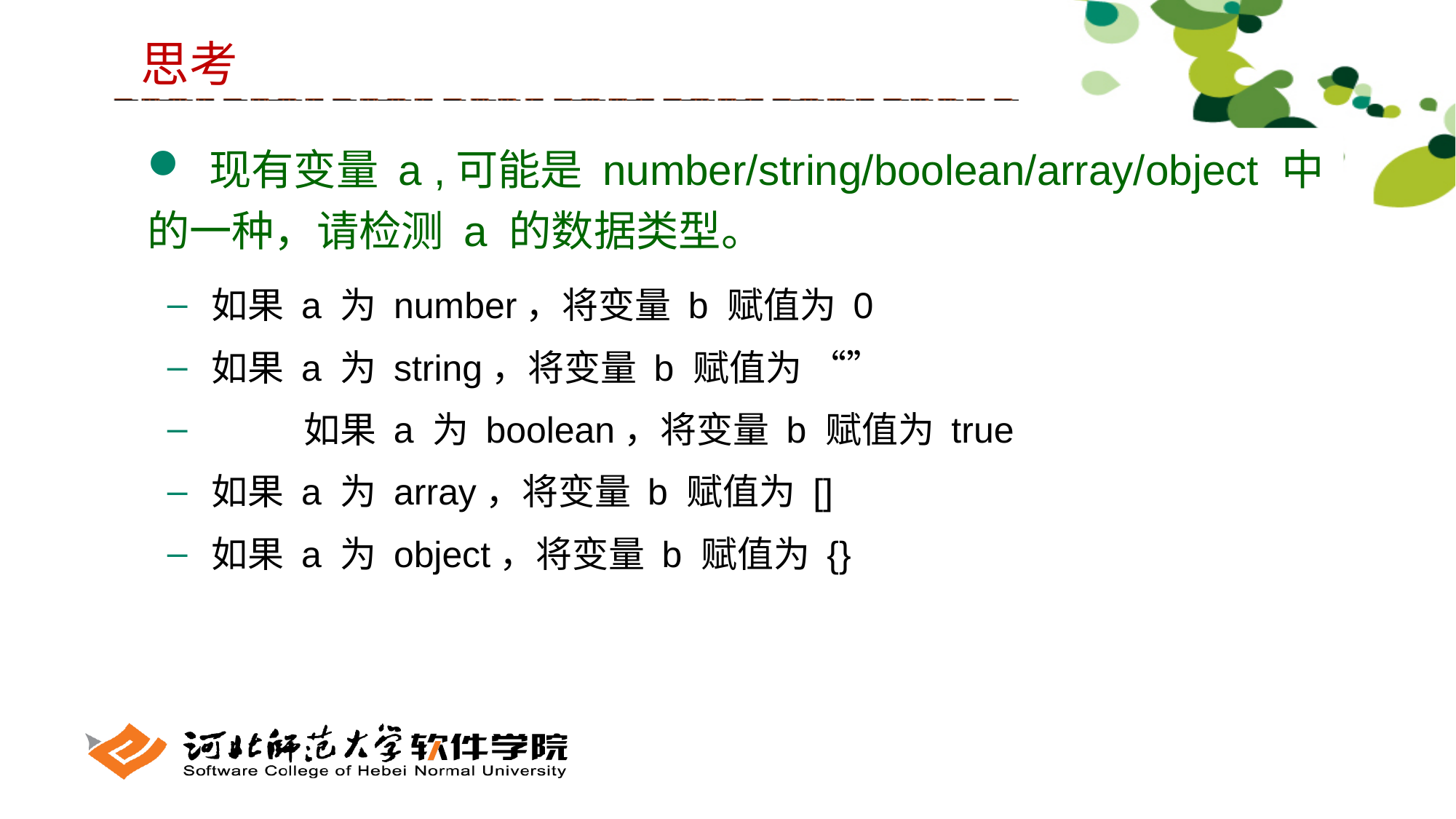

思考
 现有变量 a ,可能是 number/string/boolean/array/object 中的一种，请检测 a 的数据类型。
 如果 a 为 number，将变量 b 赋值为 0
 如果 a 为 string，将变量 b 赋值为 “”
 	如果 a 为 boolean，将变量 b 赋值为 true
 如果 a 为 array，将变量 b 赋值为 []
 如果 a 为 object，将变量 b 赋值为 {}